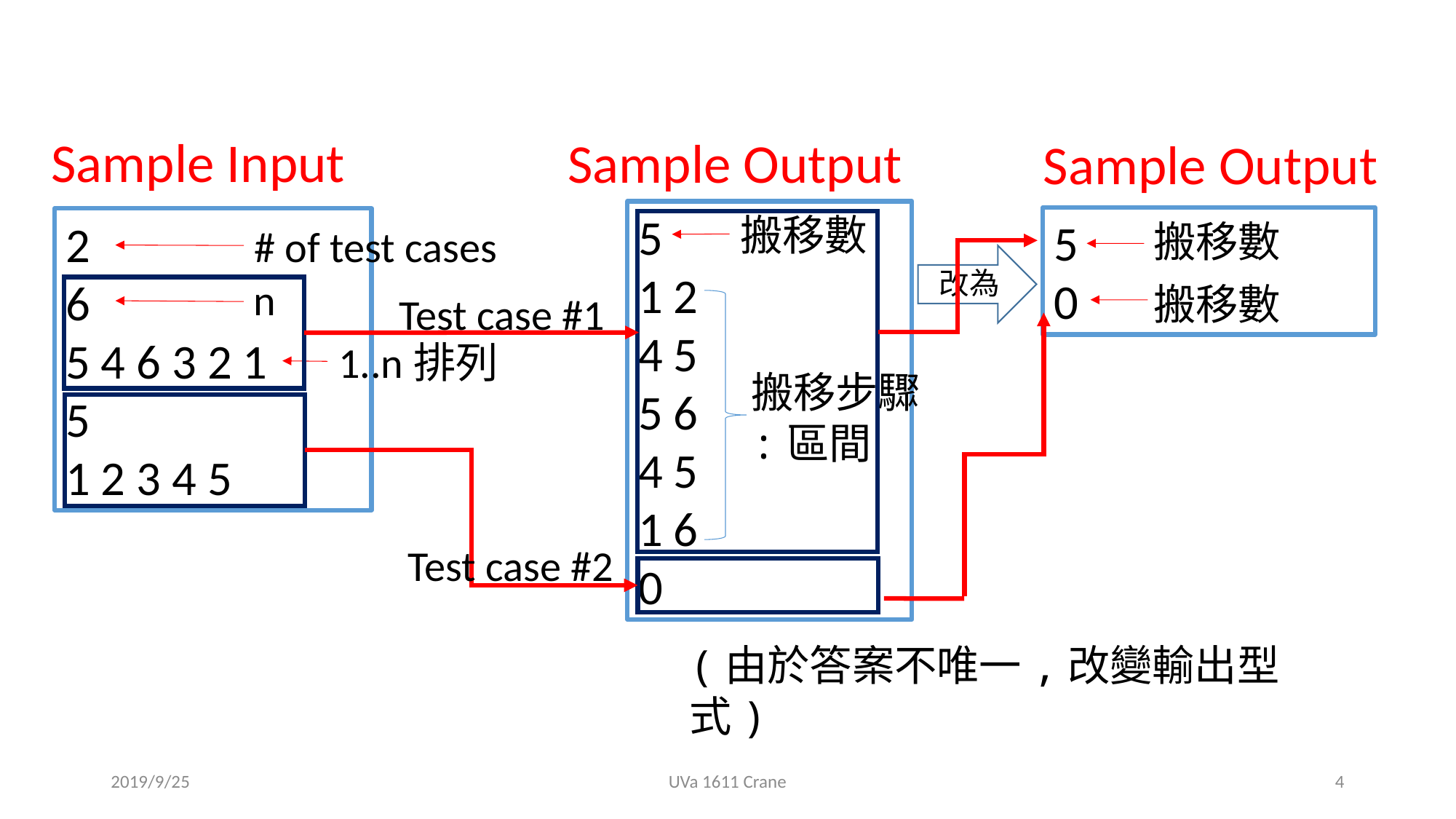

Sample Input
Sample Output
Sample Output
5
1 2
4 5
5 6
4 5
1 6
0
搬移數
5
0
2
6
5 4 6 3 2 1
5
1 2 3 4 5
搬移數

# of test cases

改為
n
搬移數

Test case #1

1..n排列
搬移步驟
:區間

Test case #2

(由於答案不唯一,改變輸出型式)
2019/9/25
UVa 1611 Crane
4